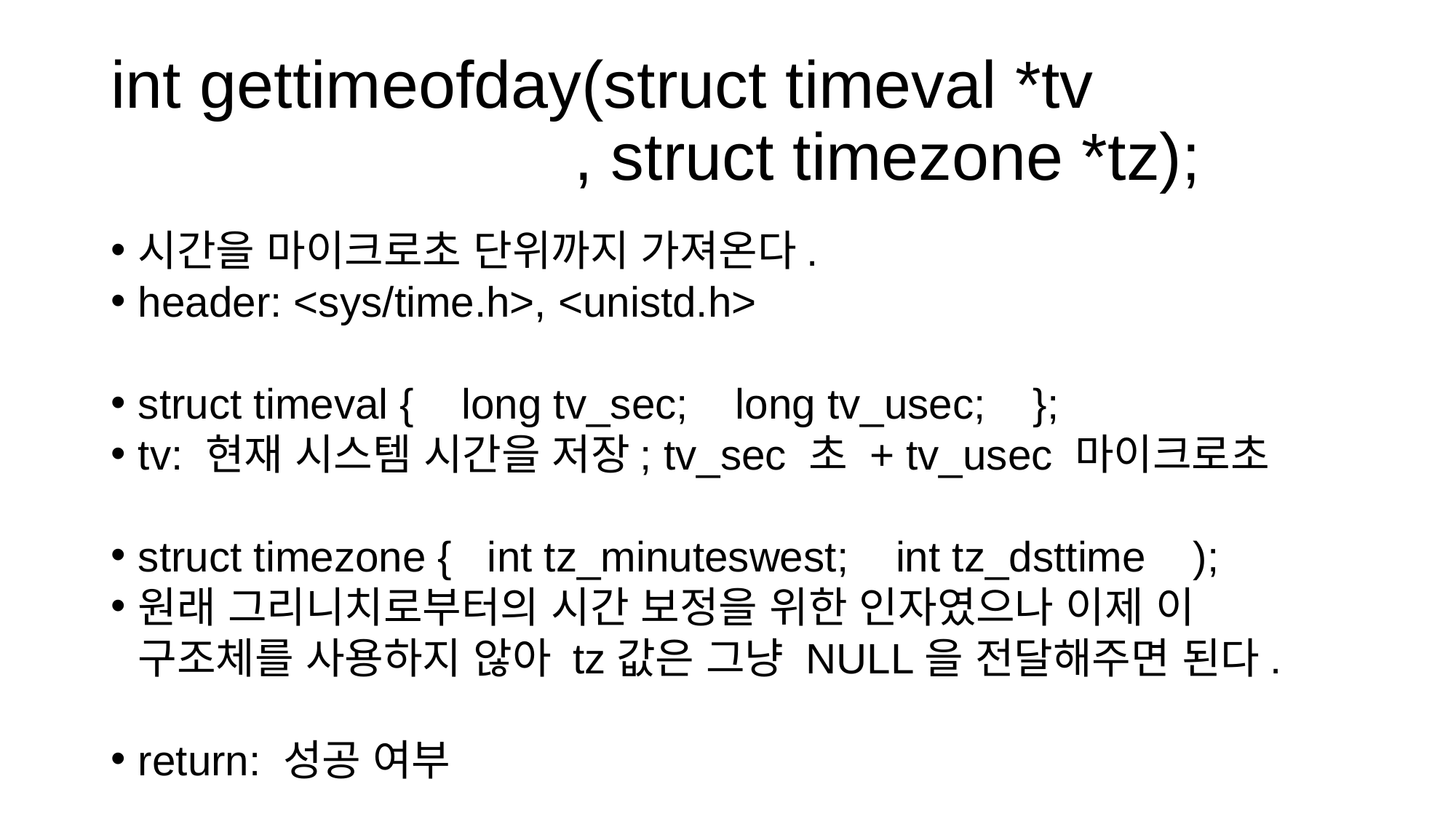

# int gettimeofday(struct timeval *tv , struct timezone *tz);
시간을 마이크로초 단위까지 가져온다.
header: <sys/time.h>, <unistd.h>

struct timeval {    long tv_sec;    long tv_usec;    };
tv: 현재 시스템 시간을 저장; tv_sec 초 + tv_usec 마이크로초

struct timezone {   int tz_minuteswest;    int tz_dsttime    );
원래 그리니치로부터의 시간 보정을 위한 인자였으나 이제 이 구조체를 사용하지 않아 tz값은 그냥 NULL을 전달해주면 된다.

return: 성공 여부